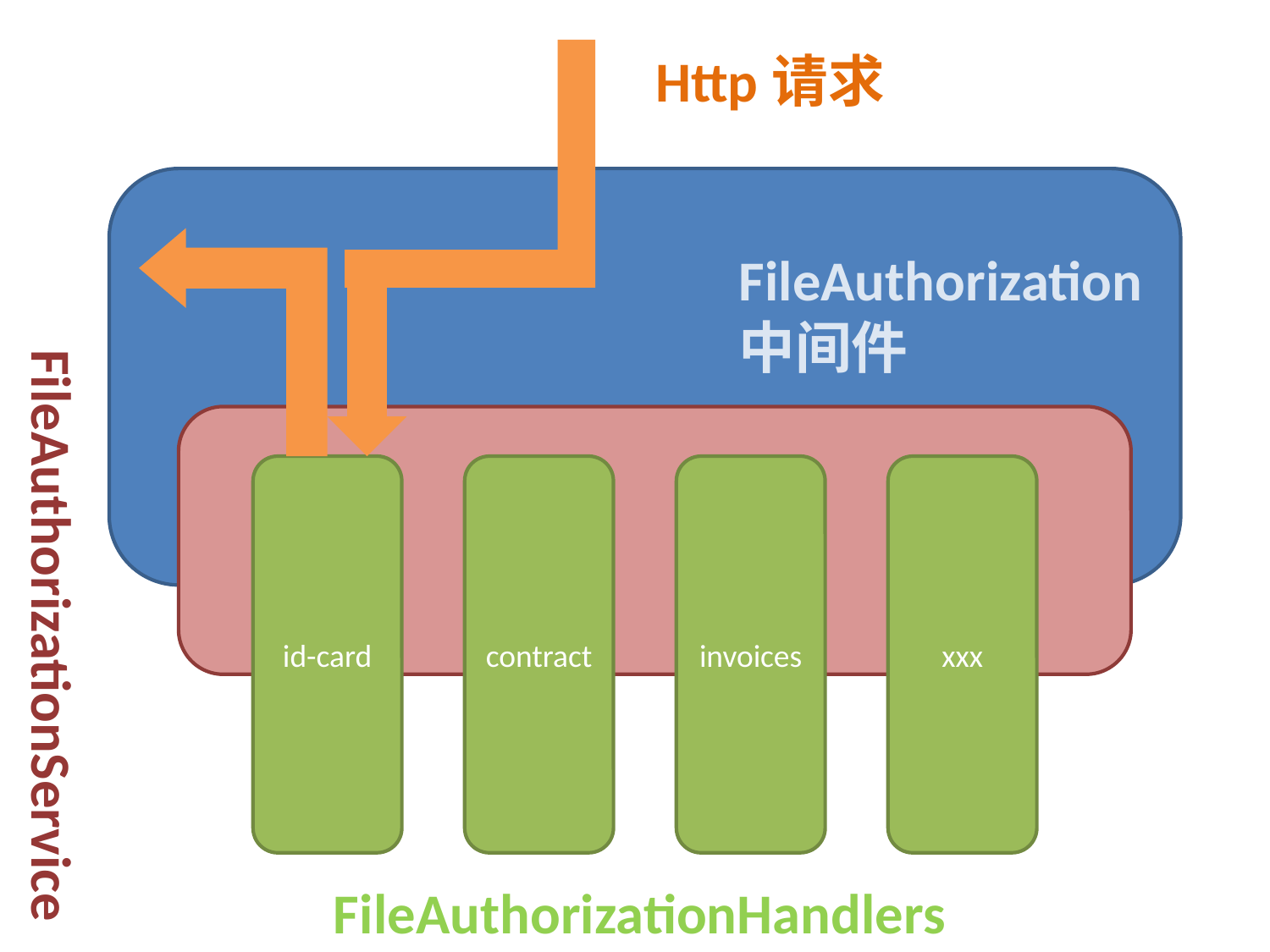

Http请求

FileAuthorization
中间件

FileAuthorizationService

id-card
contract
invoices
xxx
FileAuthorizationHandlers